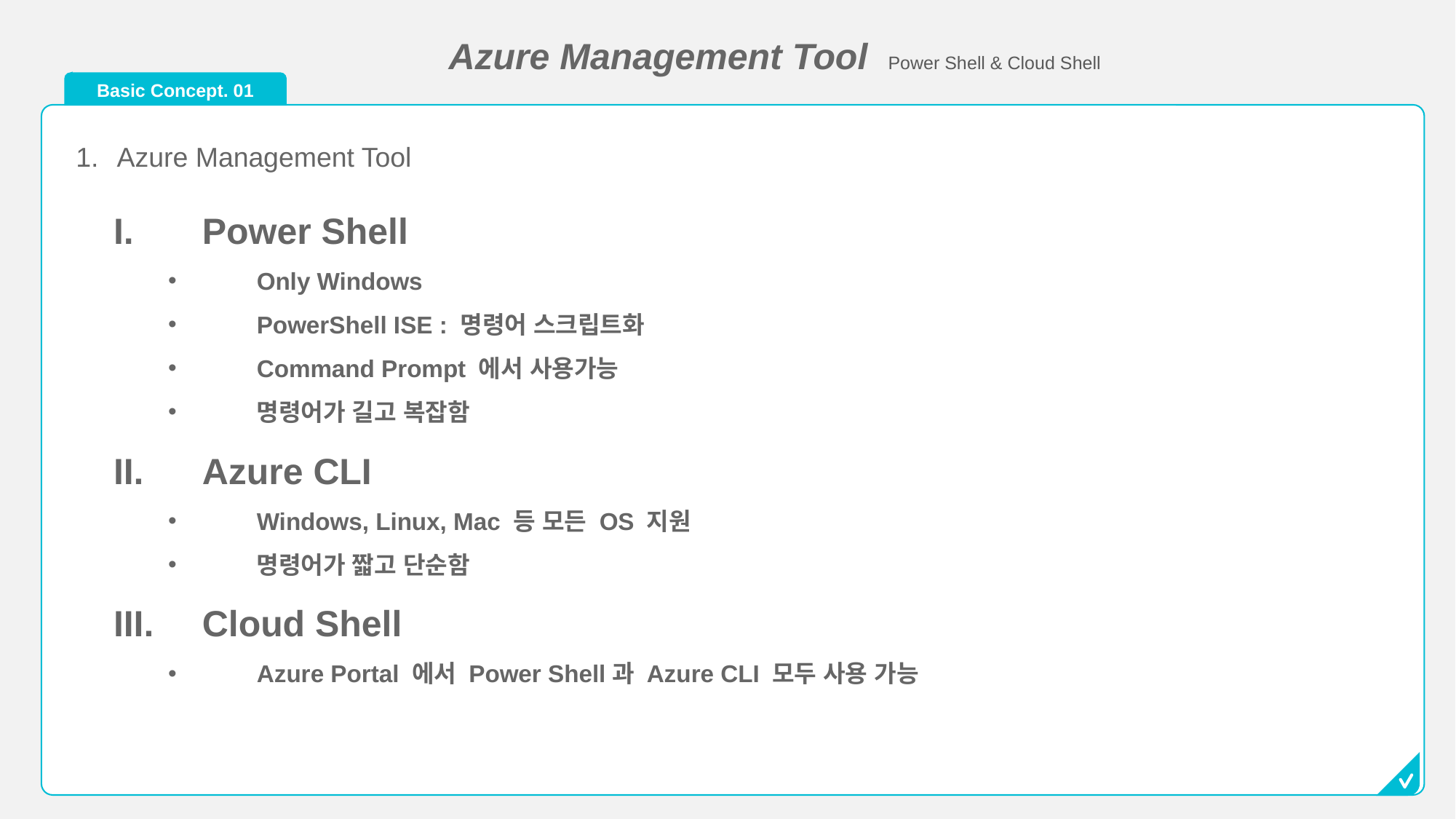

Azure Management Tool  Power Shell & Cloud Shell
Basic Concept. 01
Azure Management Tool

Power Shell
Only Windows
PowerShell ISE : 명령어 스크립트화
Command Prompt 에서 사용가능
명령어가 길고 복잡함
Azure CLI
Windows, Linux, Mac 등 모든 OS 지원
명령어가 짧고 단순함
Cloud Shell
Azure Portal 에서 Power Shell과 Azure CLI 모두 사용 가능